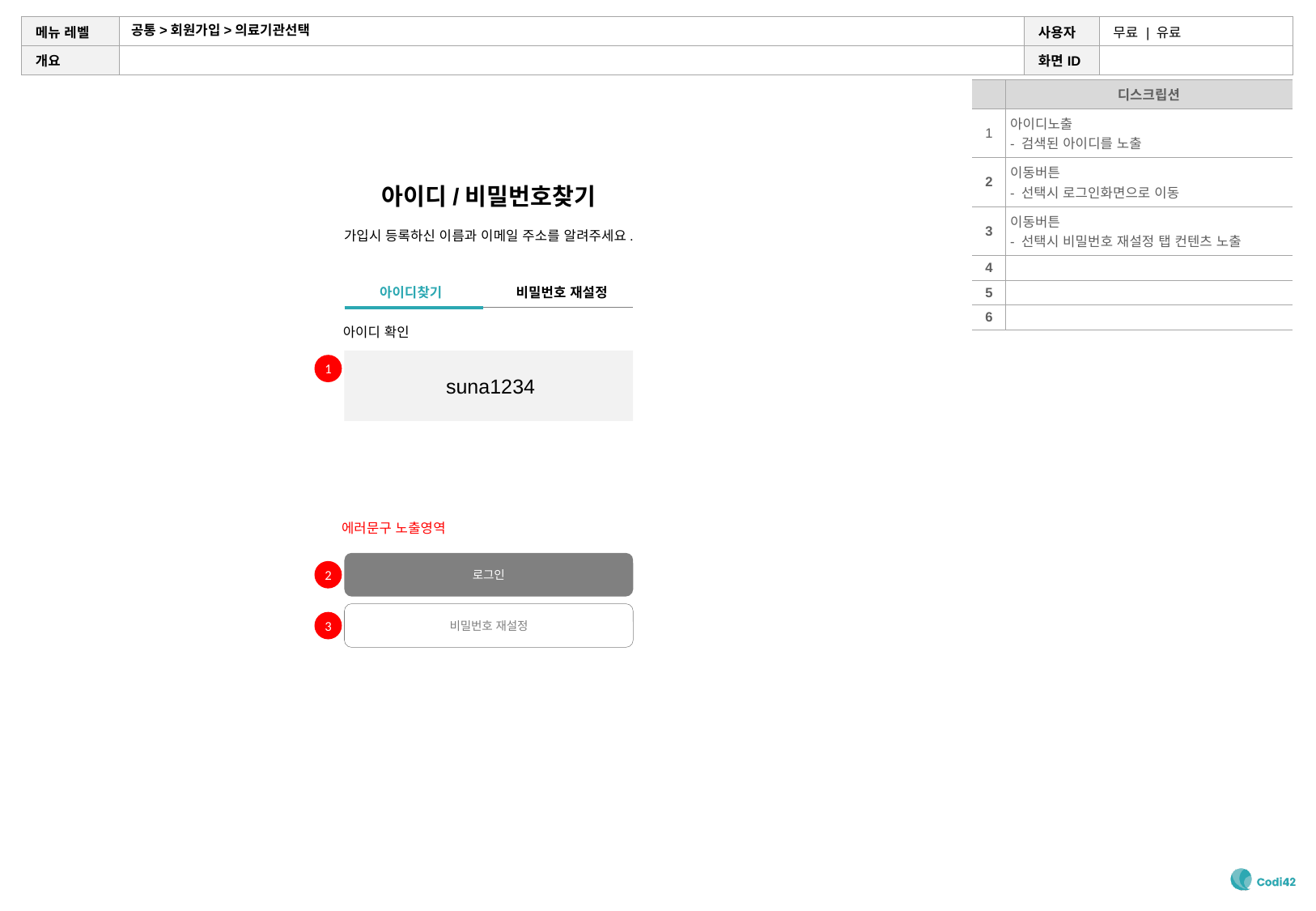

# 공통>회원가입>의료기관선택

|  | 디스크립션 |
| --- | --- |
| 1 | 아이디노출 - 검색된 아이디를 노출 |
| 2 | 이동버튼 - 선택시 로그인화면으로 이동 |
| 3 | 이동버튼 - 선택시 비밀번호 재설정 탭 컨텐츠 노출 |
| 4 |  |
| 5 |  |
| 6 |  |
아이디/비밀번호찾기
가입시 등록하신 이름과 이메일 주소를 알려주세요.
아이디찾기
비밀번호 재설정
아이디 확인

1
suna1234
에러문구 노출영역
로그인
2
비밀번호 재설정
3